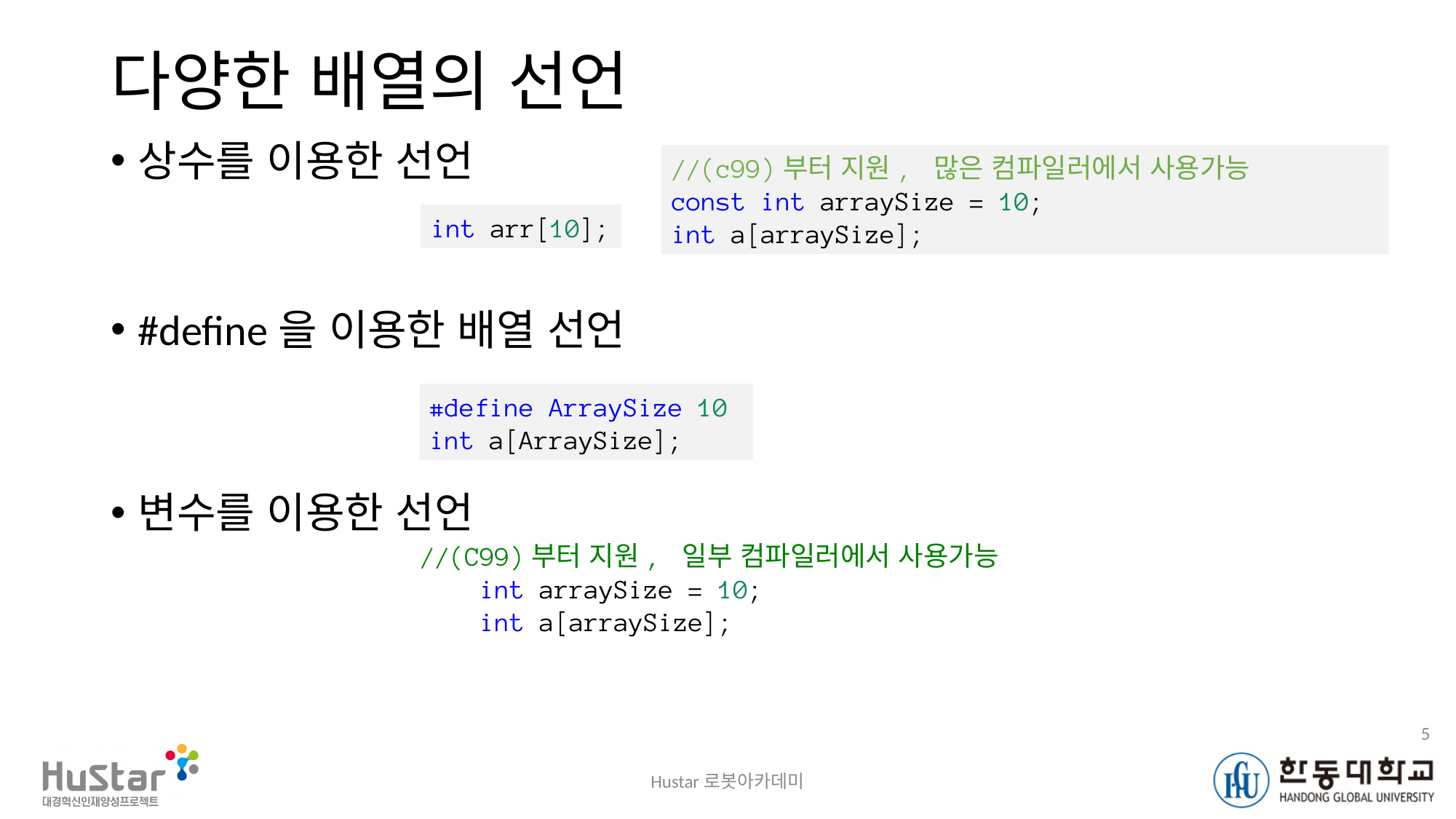

# 다양한 배열의 선언
상수를 이용한 선언

#define을 이용한 배열 선언

변수를 이용한 선언

//(c99)부터 지원, 많은 컴파일러에서 사용가능
const int arraySize = 10;
int a[arraySize];
int arr[10];
#define ArraySize 10
int a[ArraySize];
//(C99)부터 지원, 일부 컴파일러에서 사용가능
    int arraySize = 10;
    int a[arraySize];
5
Hustar로봇아카데미